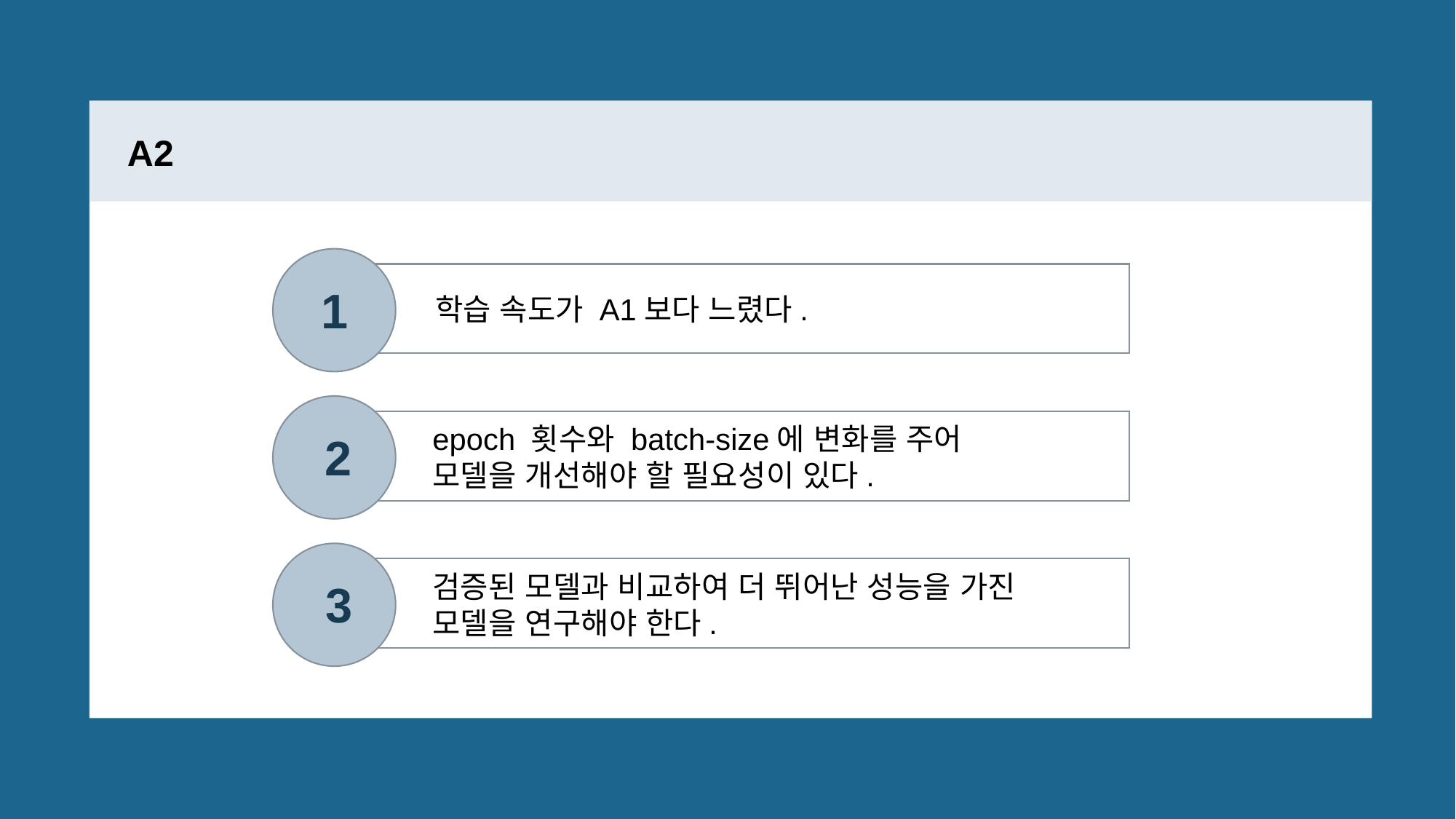

A2

1
학습 속도가 A1보다 느렸다.

epoch 횟수와 batch-size에 변화를 주어
모델을 개선해야 할 필요성이 있다.
2

검증된 모델과 비교하여 더 뛰어난 성능을 가진
모델을 연구해야 한다.
3